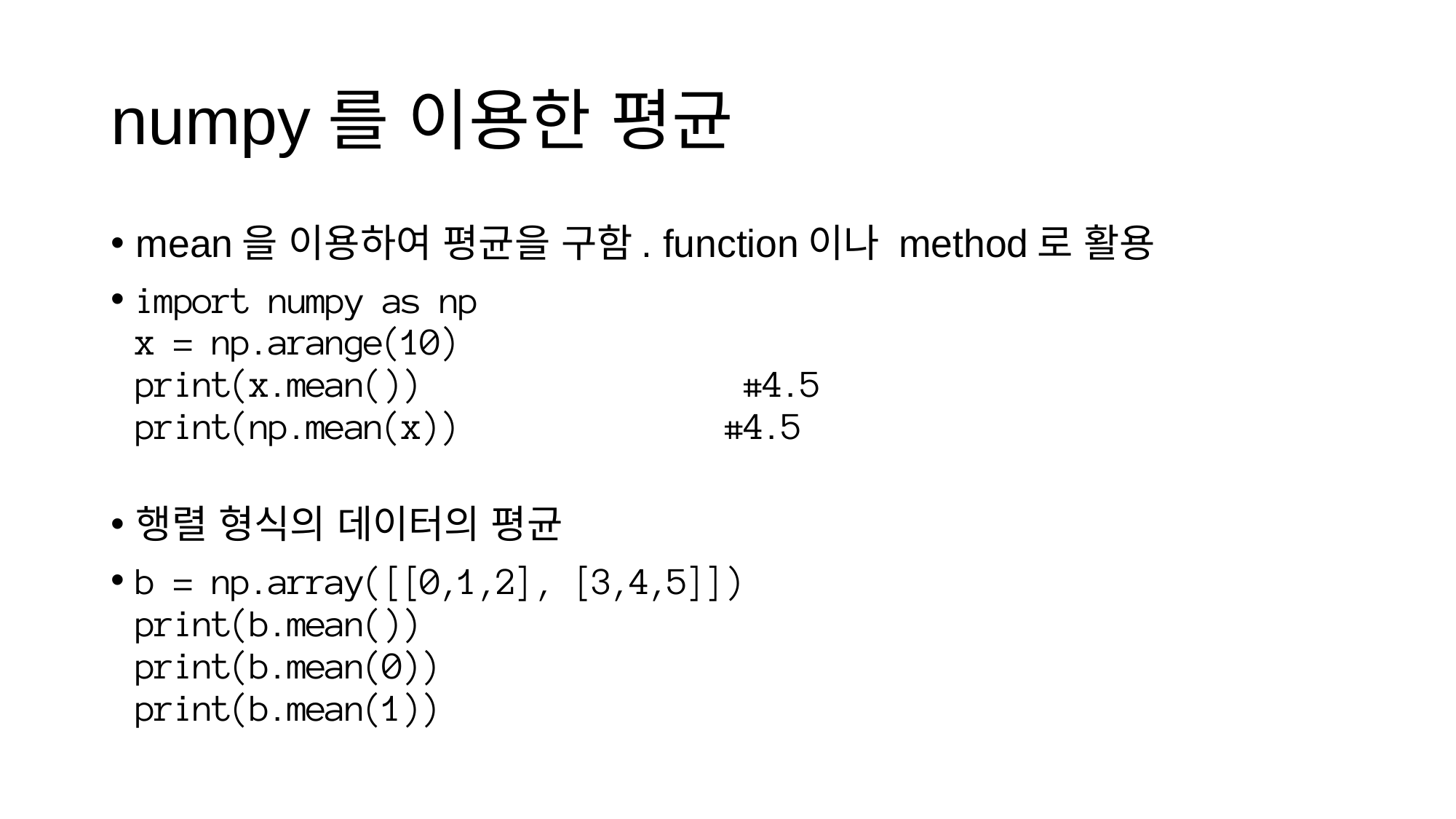

# numpy를 이용한 평균
mean을 이용하여 평균을 구함. function이나 method로 활용
import numpy as np
x = np.arange(10)
print(x.mean())                 #4.5
print(np.mean(x))              #4.5

행렬 형식의 데이터의 평균
b = np.array([[0,1,2], [3,4,5]])
print(b.mean())
print(b.mean(0))
print(b.mean(1))